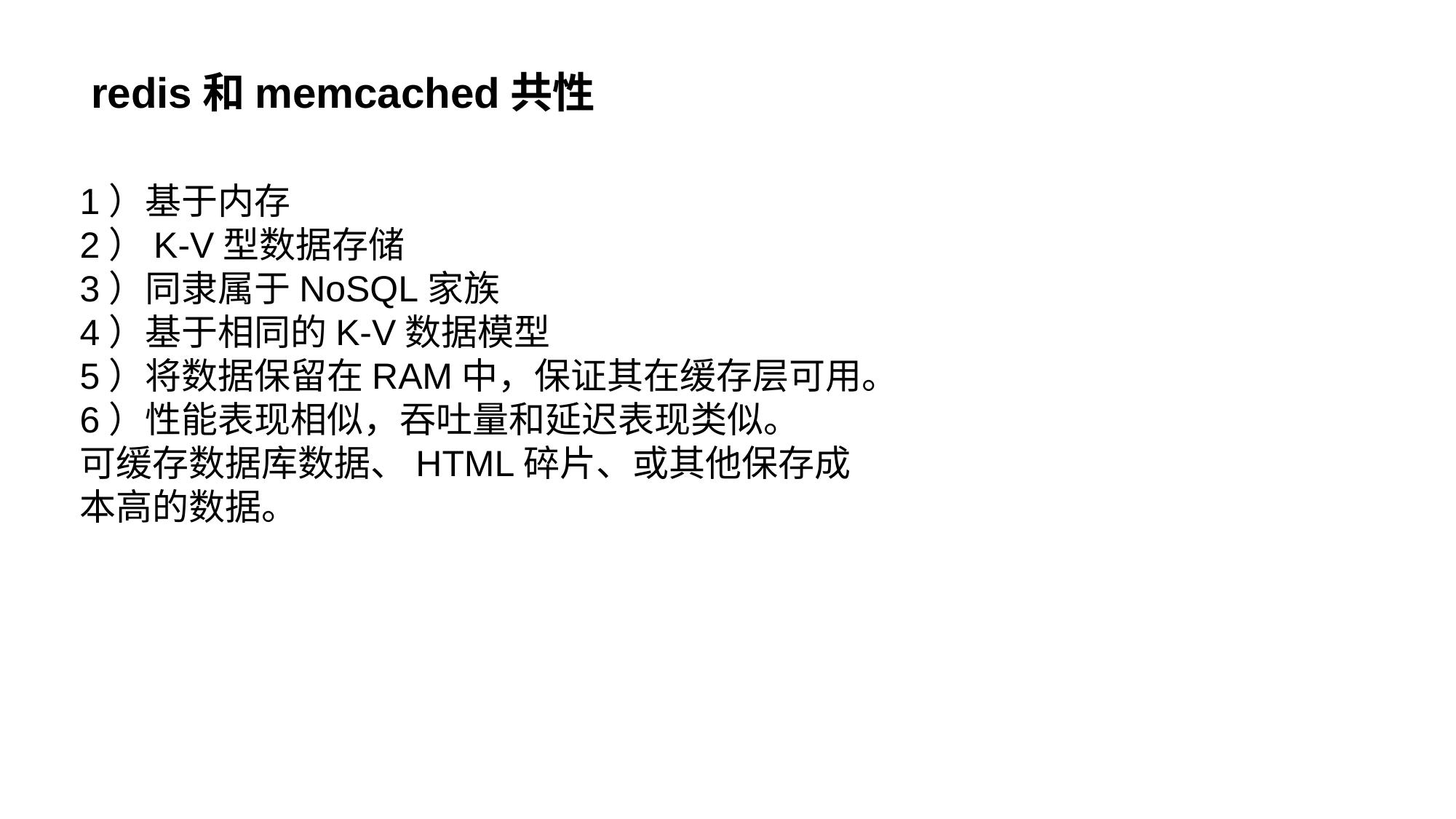

# redis和memcached共性
1）基于内存
2）K-V型数据存储
3）同隶属于NoSQL家族
4）基于相同的K-V数据模型
5）将数据保留在RAM中，保证其在缓存层可用。
6）性能表现相似，吞吐量和延迟表现类似。
可缓存数据库数据、HTML碎片、或其他保存成本高的数据。